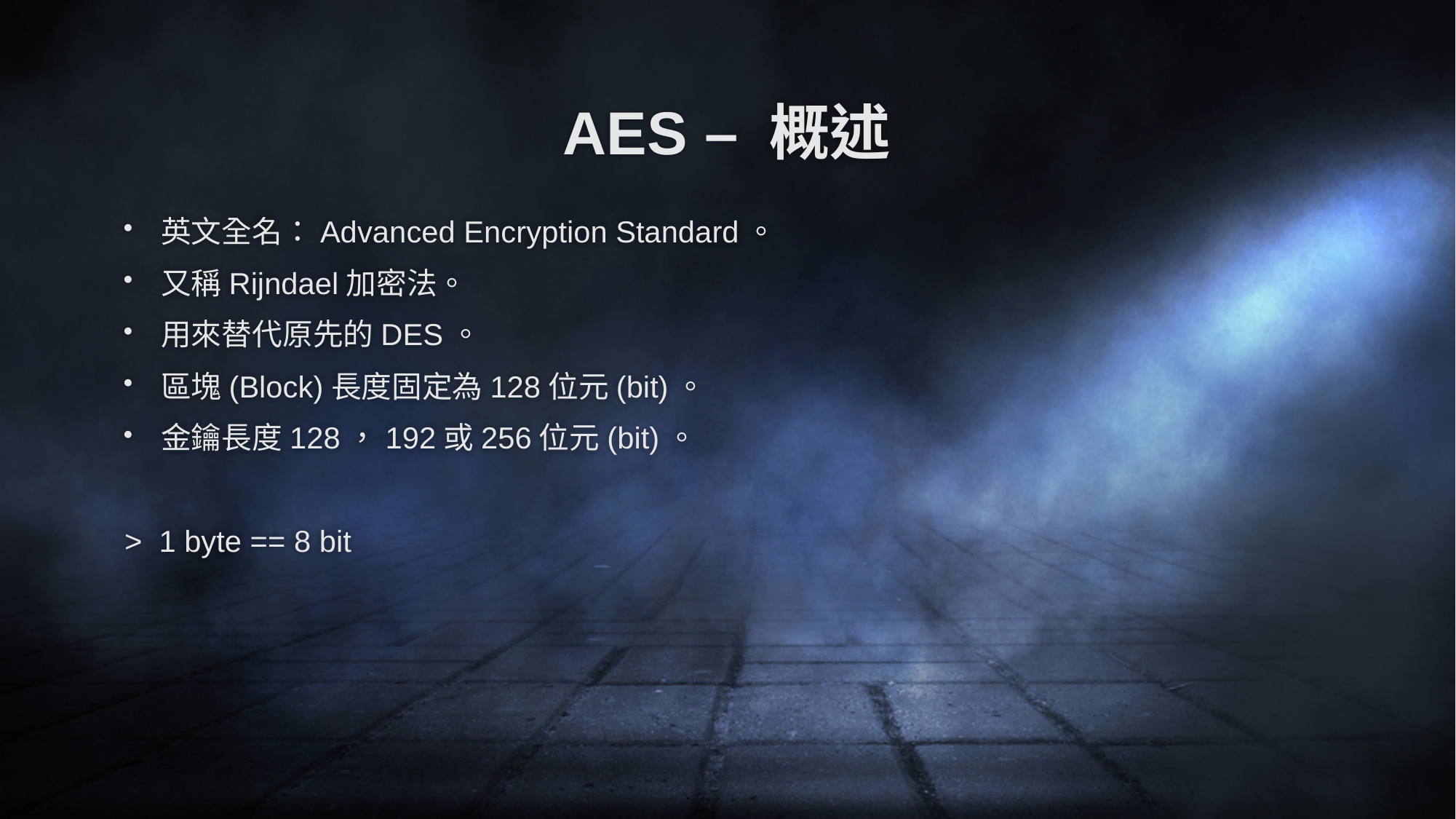

# AES – 概述
英文全名：Advanced Encryption Standard。
又稱Rijndael加密法。
用來替代原先的DES。
區塊(Block)長度固定為128位元(bit)。
金鑰長度128，192或256位元(bit)。

>  1 byte == 8 bit